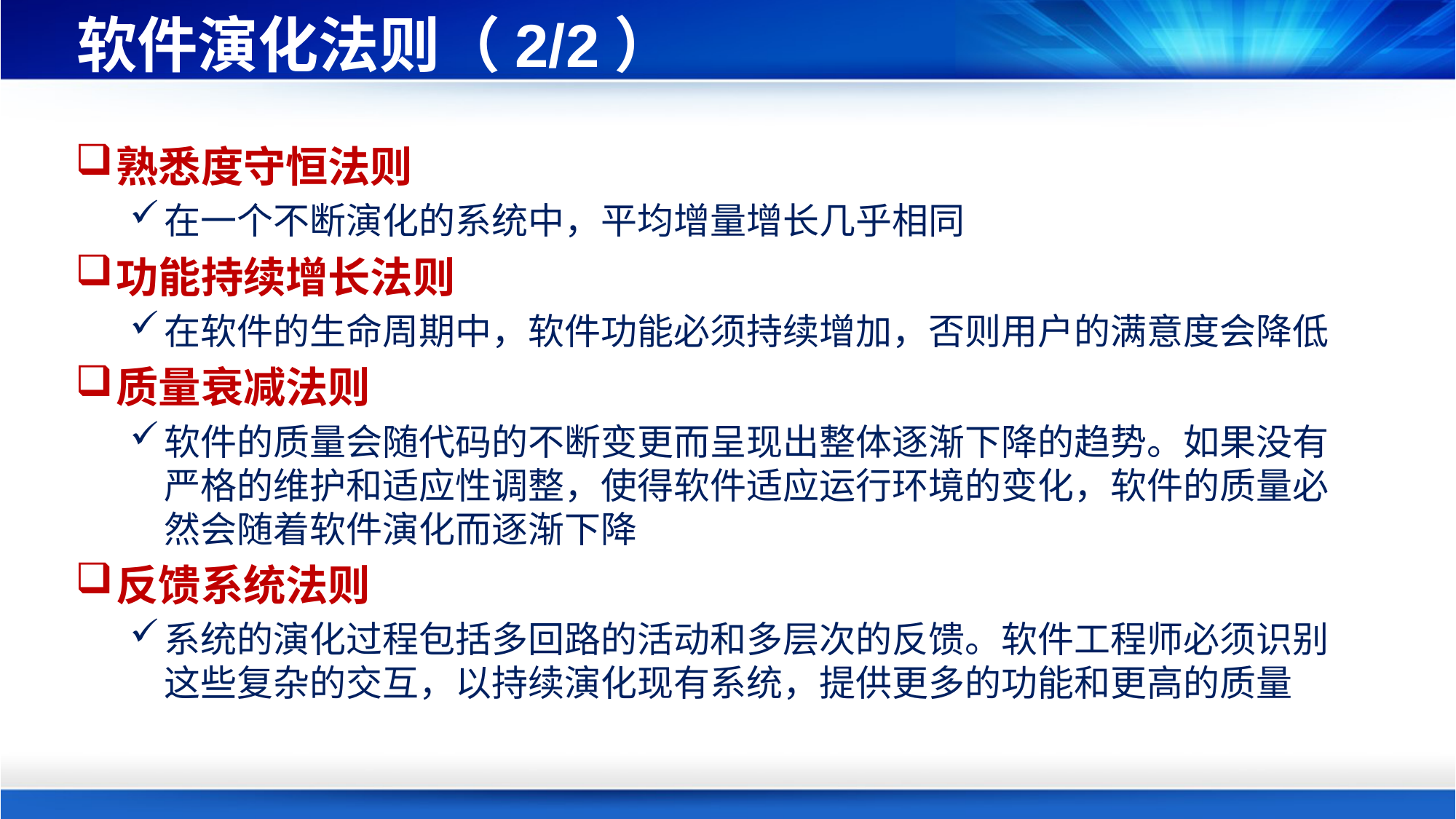

# 软件演化法则（2/2）
熟悉度守恒法则
在一个不断演化的系统中，平均增量增长几乎相同
功能持续增长法则
在软件的生命周期中，软件功能必须持续增加，否则用户的满意度会降低
质量衰减法则
软件的质量会随代码的不断变更而呈现出整体逐渐下降的趋势。如果没有严格的维护和适应性调整，使得软件适应运行环境的变化，软件的质量必然会随着软件演化而逐渐下降
反馈系统法则
系统的演化过程包括多回路的活动和多层次的反馈。软件工程师必须识别这些复杂的交互，以持续演化现有系统，提供更多的功能和更高的质量